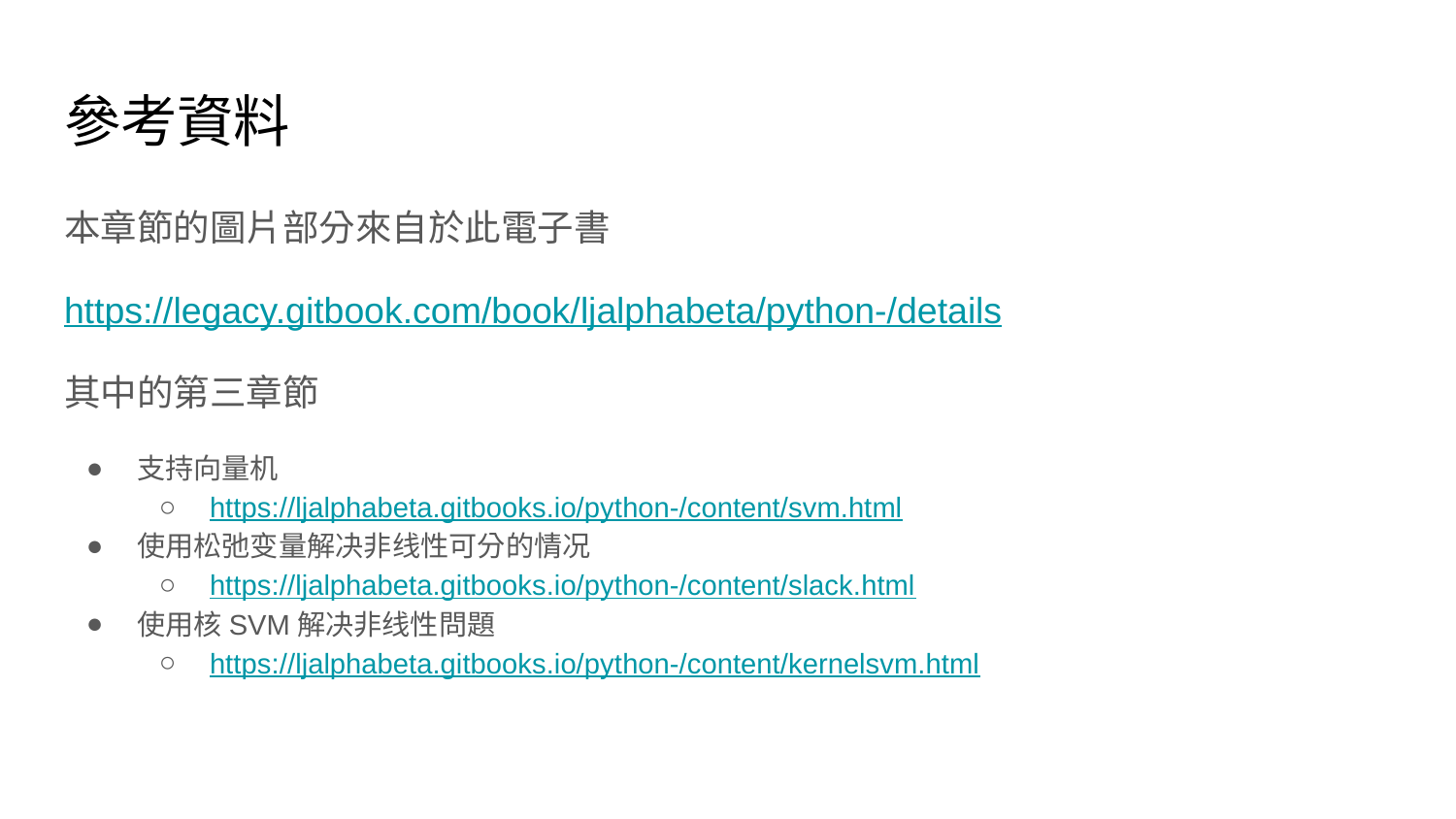

# 參考資料
本章節的圖片部分來自於此電子書
https://legacy.gitbook.com/book/ljalphabeta/python-/details
其中的第三章節
支持向量机
https://ljalphabeta.gitbooks.io/python-/content/svm.html
使用松弛变量解决非线性可分的情况
https://ljalphabeta.gitbooks.io/python-/content/slack.html
使用核SVM解决非线性問題
https://ljalphabeta.gitbooks.io/python-/content/kernelsvm.html